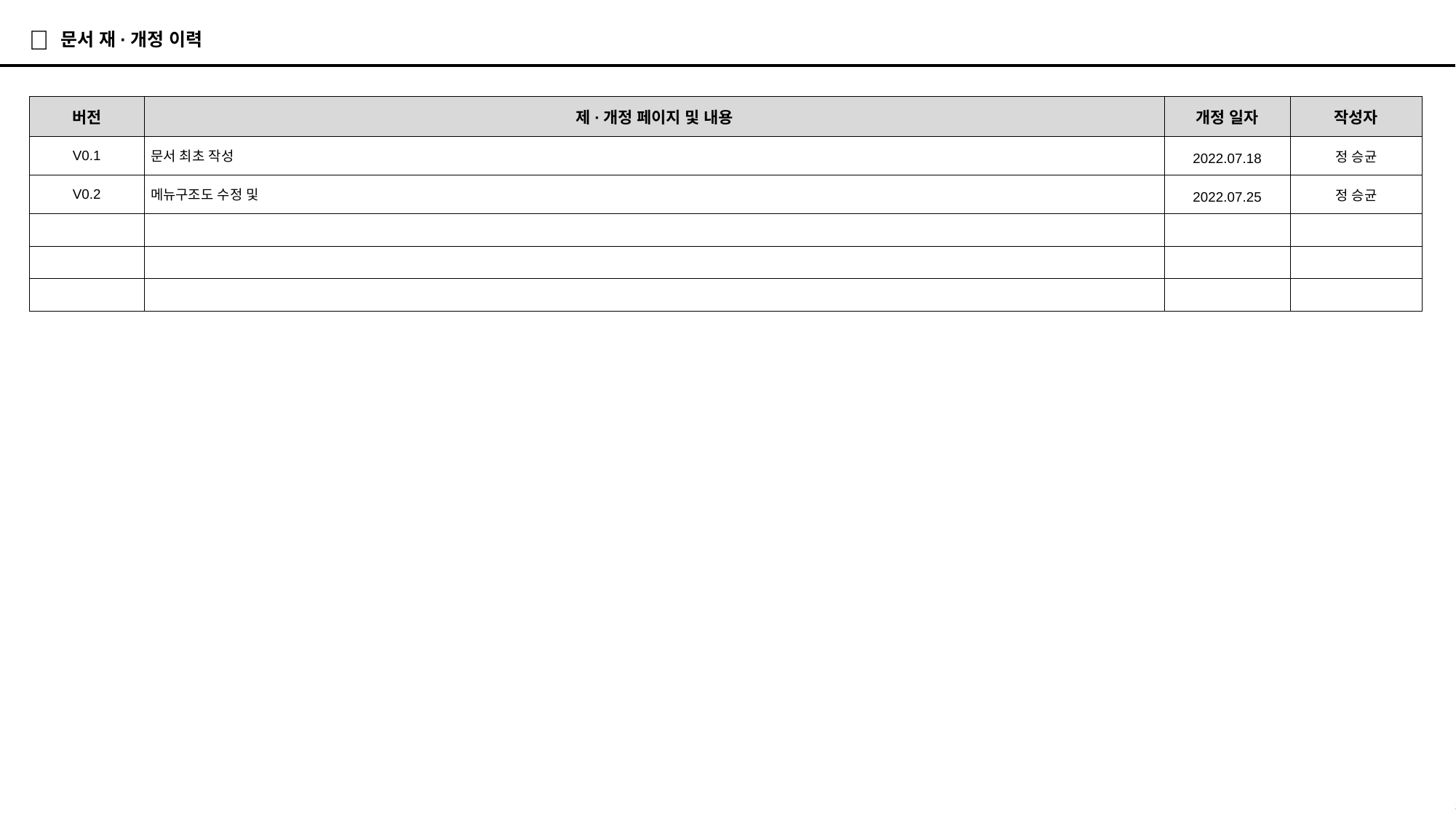

# 문서 재·개정 이력
| 버전 | 제·개정 페이지 및 내용 | 개정 일자 | 작성자 |
| --- | --- | --- | --- |
| V0.1 | 문서 최초 작성 | 2022.07.18 | 정 승균 |
| V0.2 | 메뉴구조도 수정 및 | 2022.07.25 | 정 승균 |
|  |  |  |  |
|  |  |  |  |
|  |  |  |  |